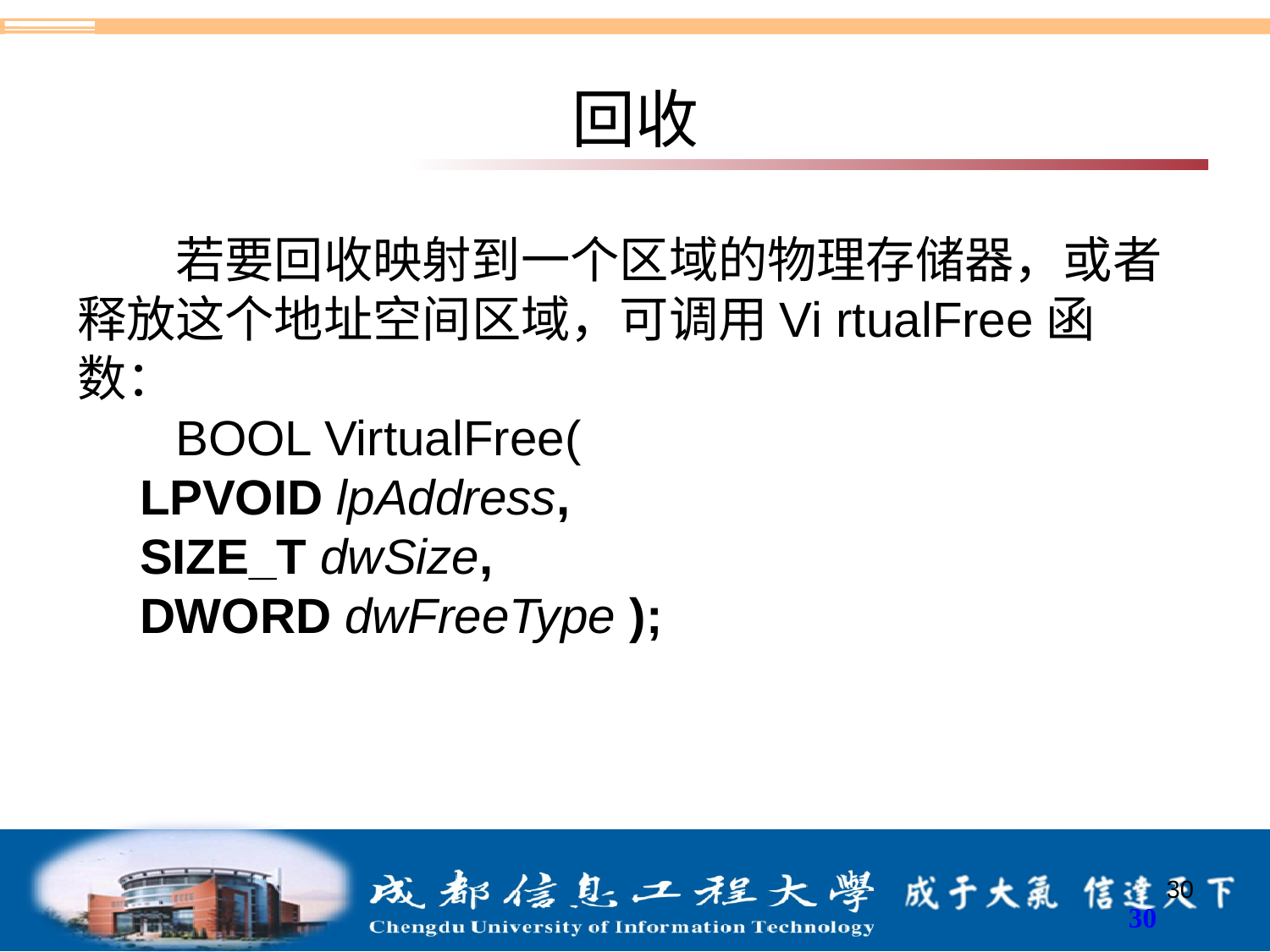

# 回收
若要回收映射到一个区域的物理存储器，或者释放这个地址空间区域，可调用Vi rtualFree函数：
BOOL VirtualFree(
LPVOID lpAddress,
SIZE_T dwSize,
DWORD dwFreeType );